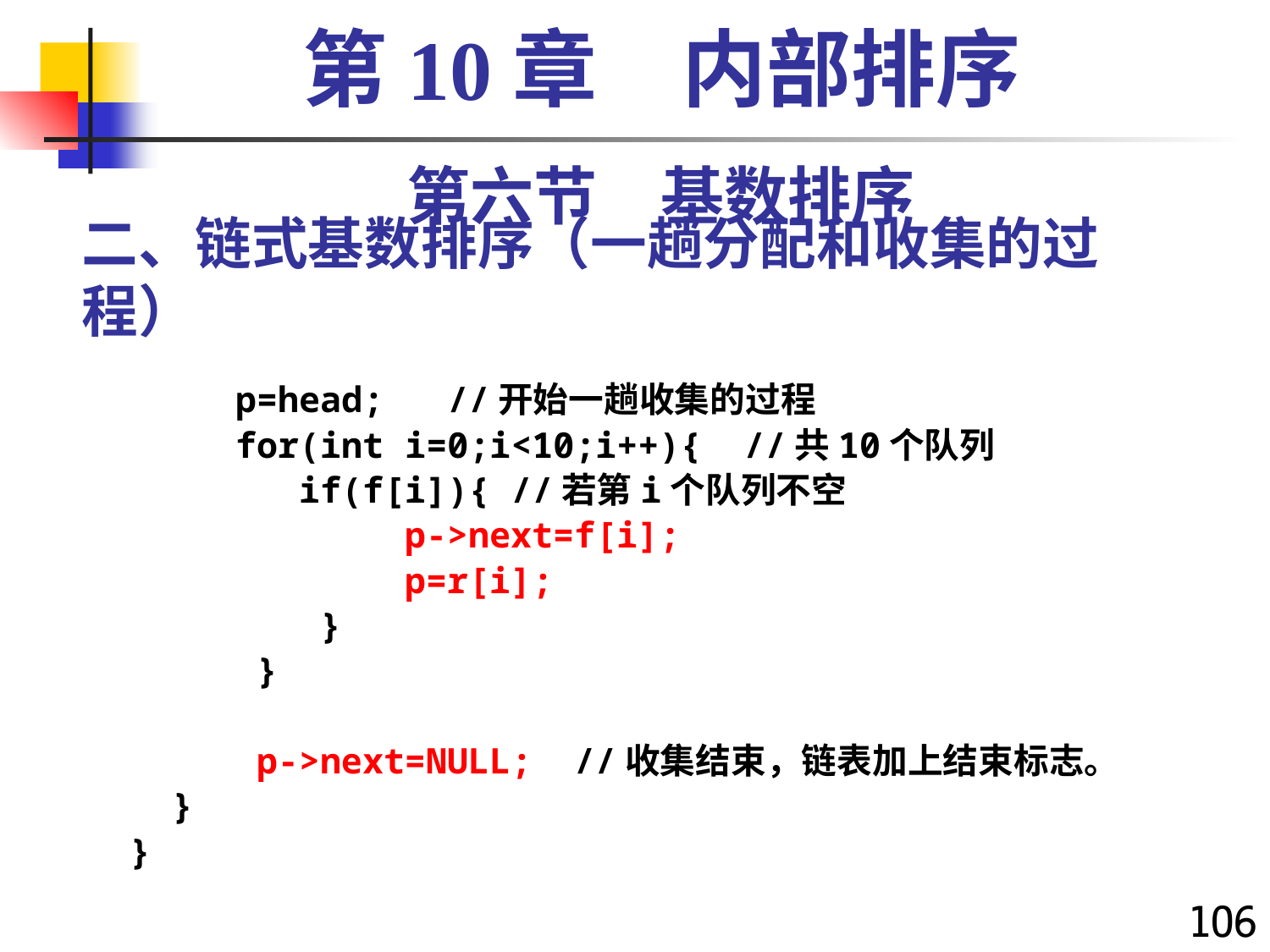

第10章　内部排序
第六节　基数排序
# 二、链式基数排序（一趟分配和收集的过程）
        p=head;   //开始一趟收集的过程
        for(int i=0;i<10;i++){  //共10个队列
           if(f[i]){ //若第i个队列不空
                p->next=f[i];
                p=r[i];
            }
         }

         p->next=NULL;  //收集结束，链表加上结束标志。
     }
   }
106